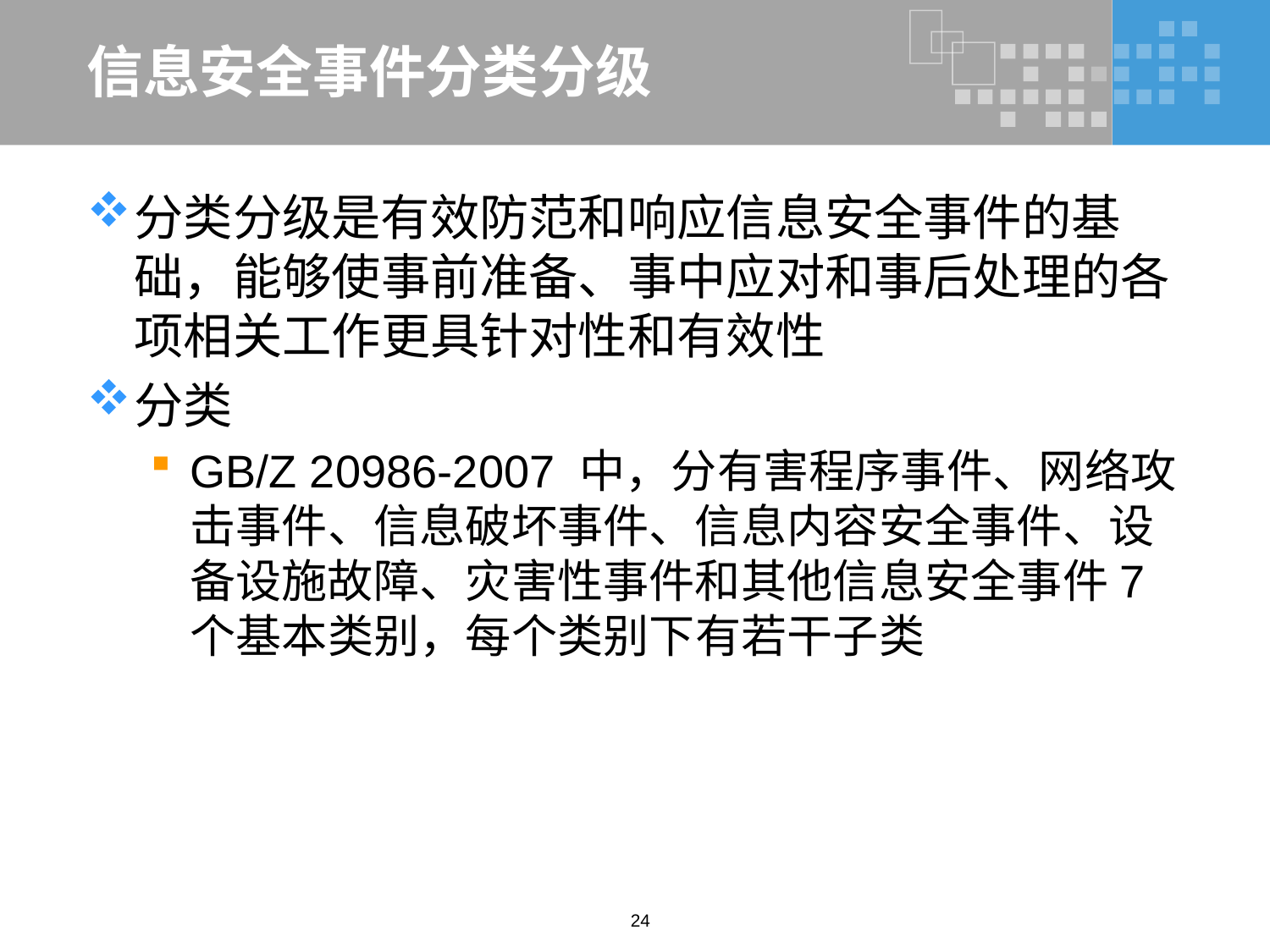

# 信息安全事件分类分级
分类分级是有效防范和响应信息安全事件的基础，能够使事前准备、事中应对和事后处理的各项相关工作更具针对性和有效性
分类
GB/Z 20986-2007 中，分有害程序事件、网络攻击事件、信息破坏事件、信息内容安全事件、设备设施故障、灾害性事件和其他信息安全事件7个基本类别，每个类别下有若干子类
24